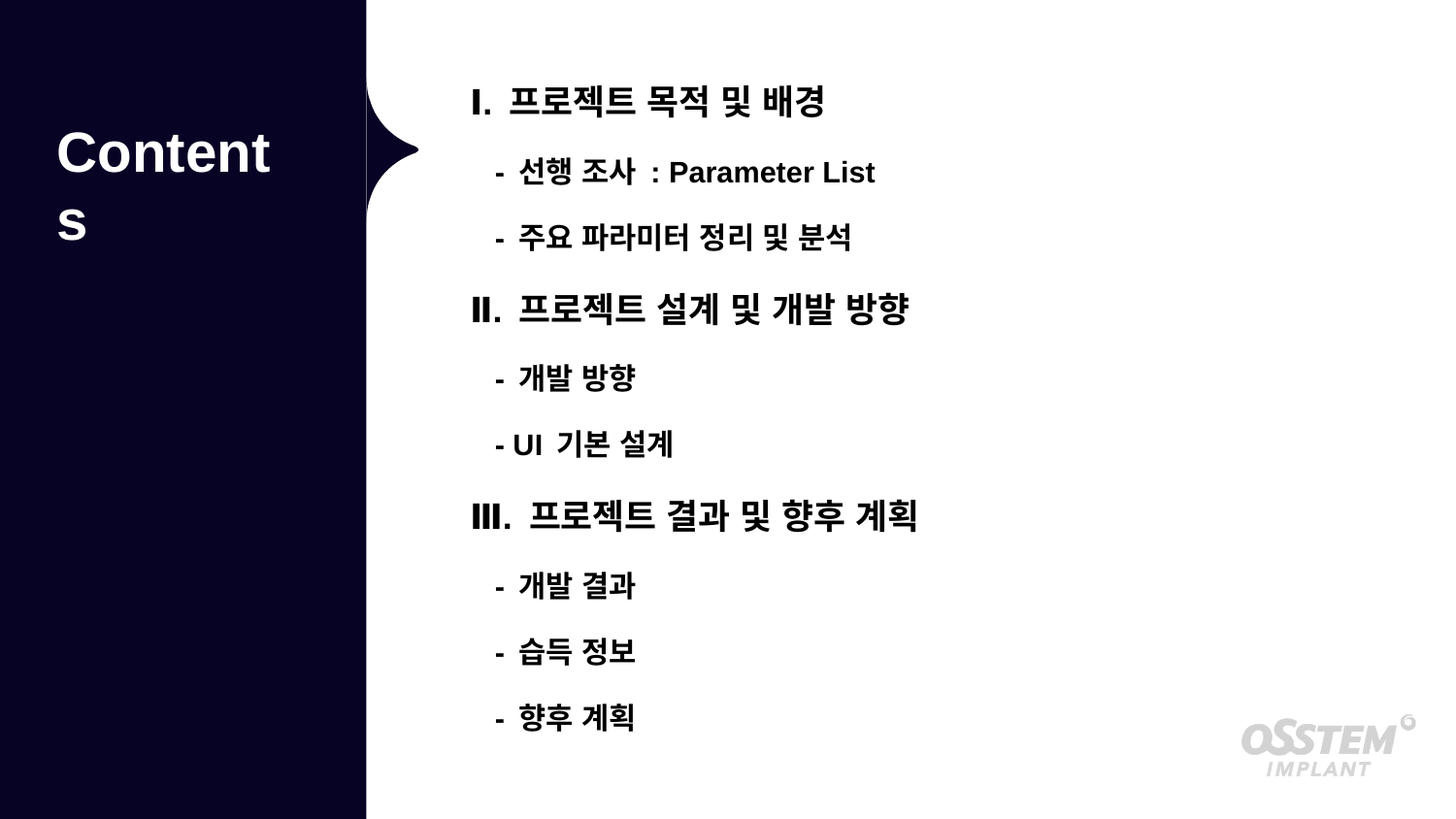

Ⅰ. 프로젝트 목적 및 배경
   - 선행 조사 : Parameter List
   - 주요 파라미터 정리 및 분석
Ⅱ. 프로젝트 설계 및 개발 방향
   - 개발 방향
   - UI 기본 설계
Ⅲ. 프로젝트 결과 및 향후 계획
   - 개발 결과
   - 습득 정보
   - 향후 계획